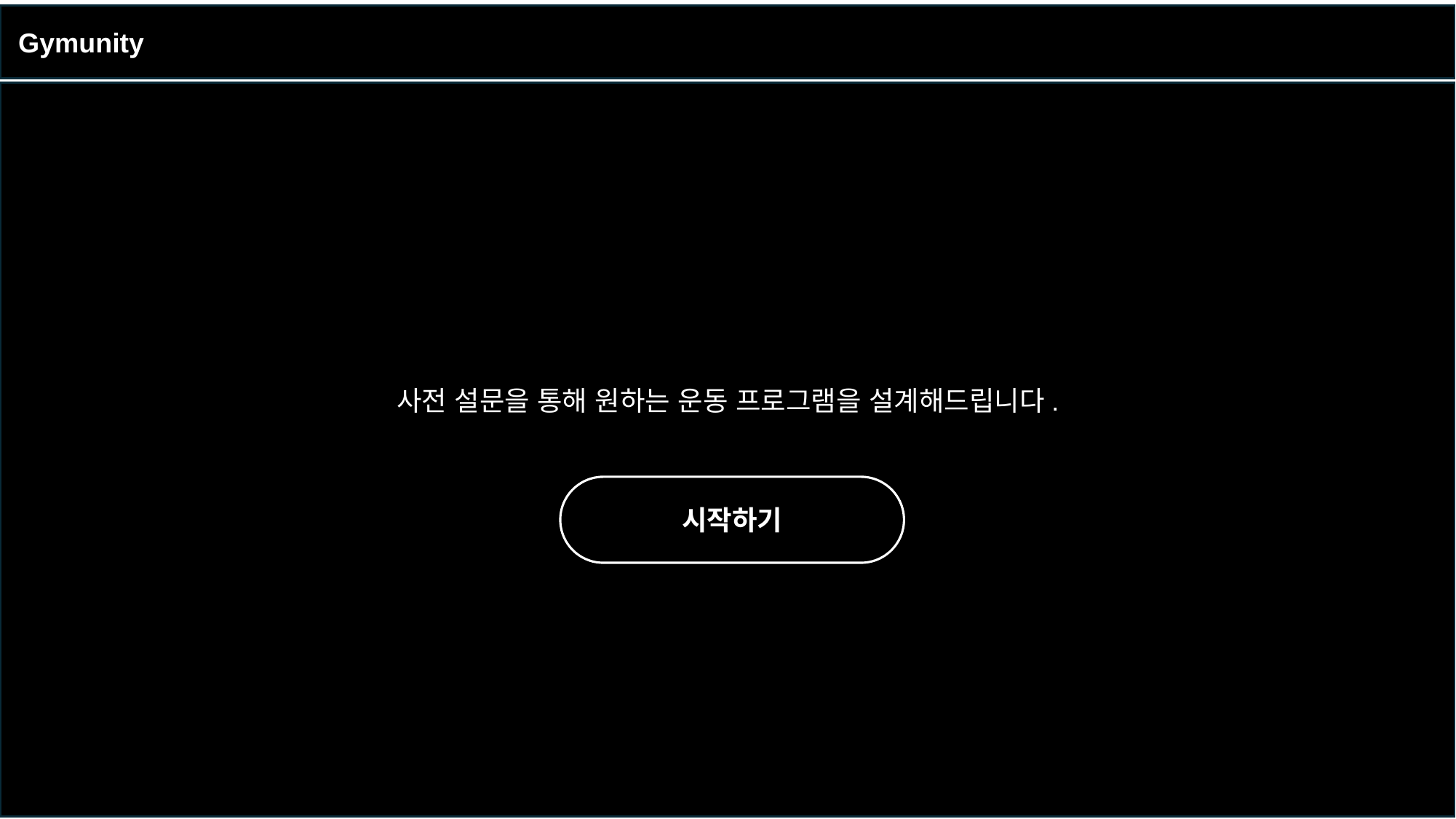

Gymunity
사전 설문을 통해 원하는 운동 프로그램을 설계해드립니다.

시작하기